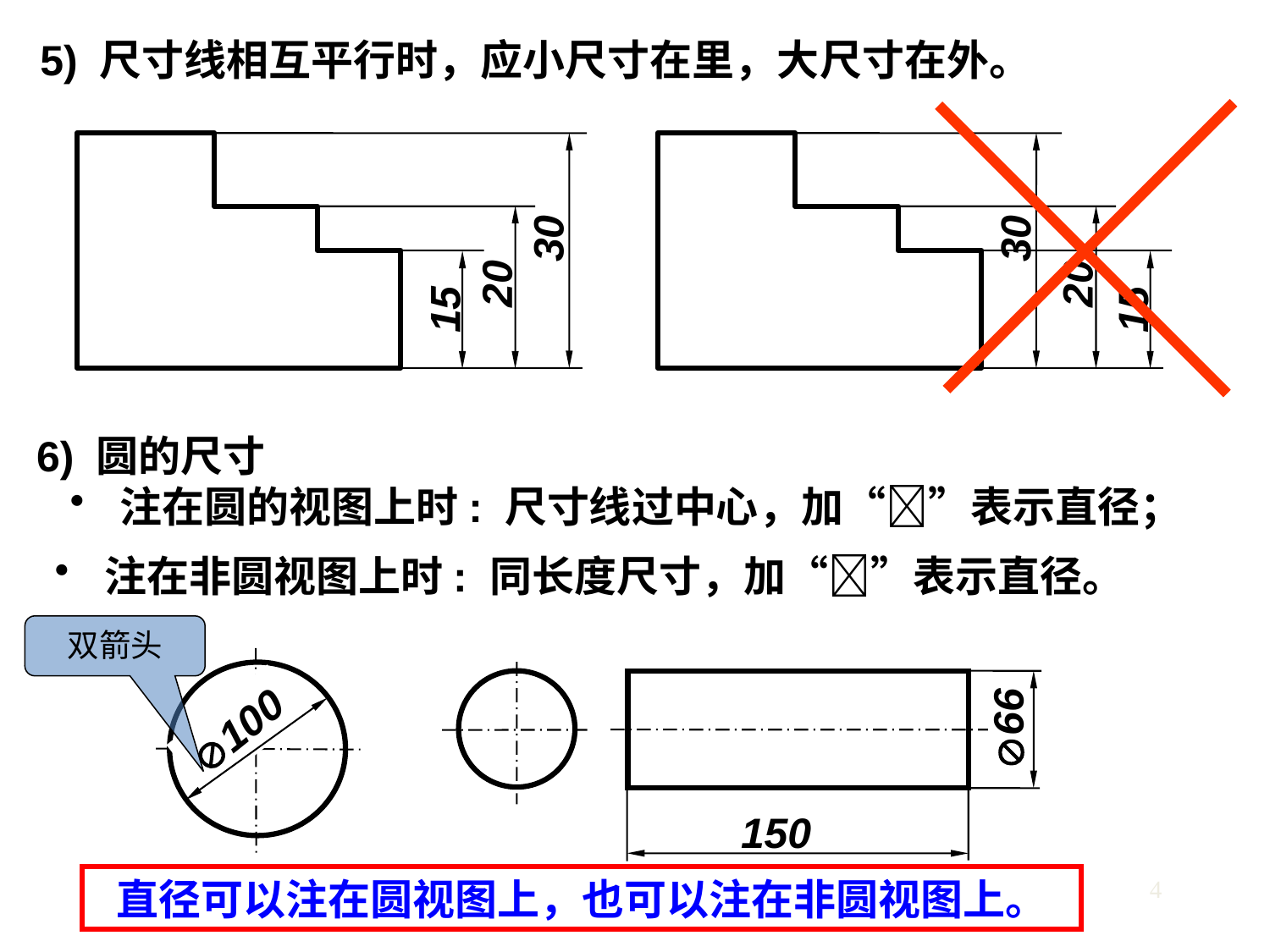

5) 尺寸线相互平行时，应小尺寸在里，大尺寸在外。

30
30

20
20

15
15

6) 圆的尺寸
 注在圆的视图上时: 尺寸线过中心，加“∅”表示直径；
 注在非圆视图上时: 同长度尺寸，加“∅”表示直径。
双箭头

∅66

∅100

150

直径可以注在圆视图上，也可以注在非圆视图上。
4